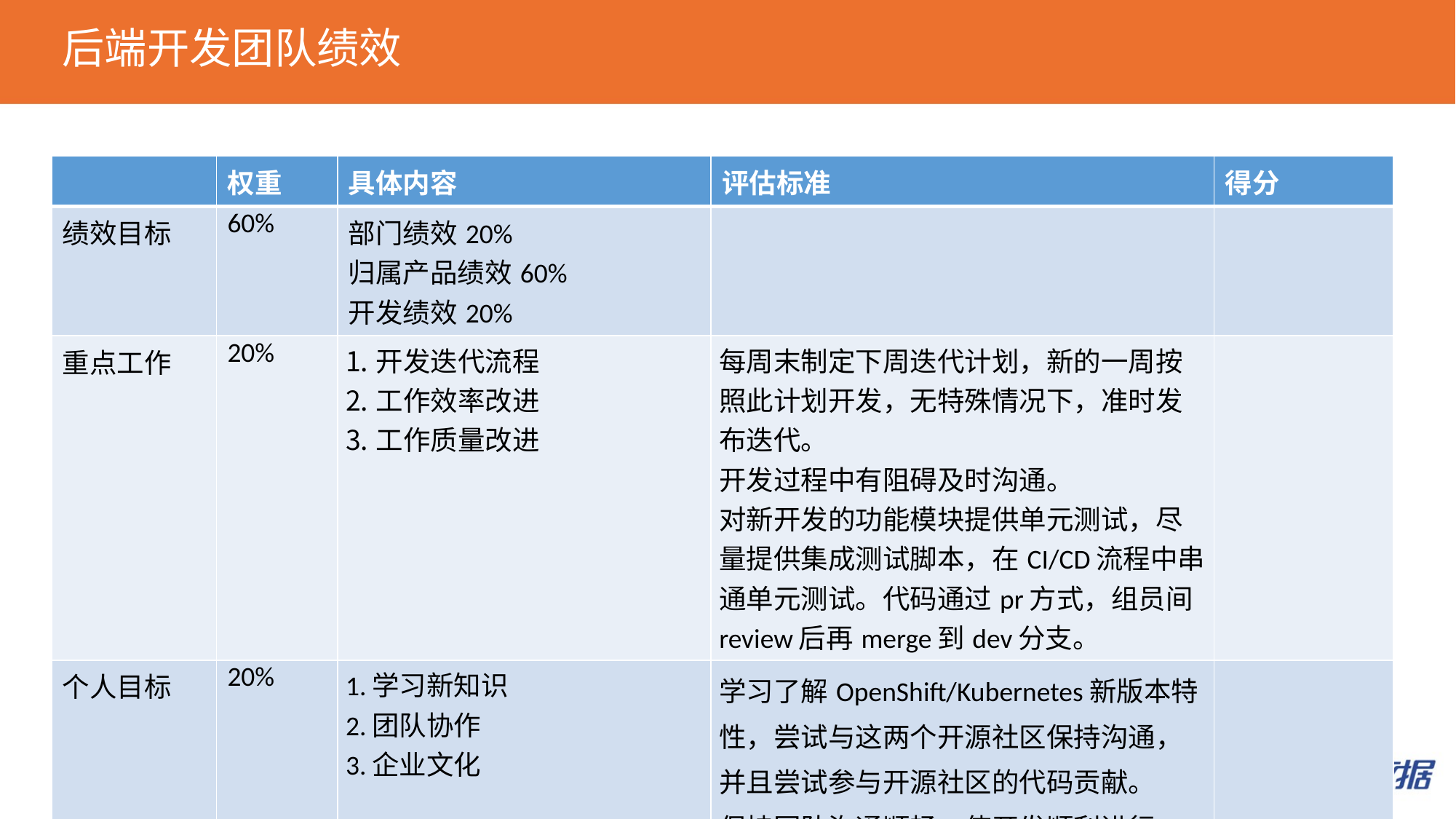

# 后端开发团队绩效
|  | 权重 | 具体内容 | 评估标准 | 得分 |
| --- | --- | --- | --- | --- |
| 绩效目标 | 60% | 部门绩效20% 归属产品绩效60% 开发绩效20% |  |  |
| 重点工作 | 20% | 开发迭代流程 工作效率改进 工作质量改进 | 每周末制定下周迭代计划，新的一周按照此计划开发，无特殊情况下，准时发布迭代。 开发过程中有阻碍及时沟通。 对新开发的功能模块提供单元测试，尽量提供集成测试脚本，在CI/CD流程中串通单元测试。代码通过pr方式，组员间review后再merge到dev分支。 |  |
| 个人目标 | 20% | 1.学习新知识 2.团队协作 3.企业文化 | 学习了解OpenShift/Kubernetes新版本特性，尝试与这两个开源社区保持沟通，并且尝试参与开源社区的代码贡献。 保持团队沟通顺畅，使开发顺利进行。 认同、重视、维护企业文化。 |  |